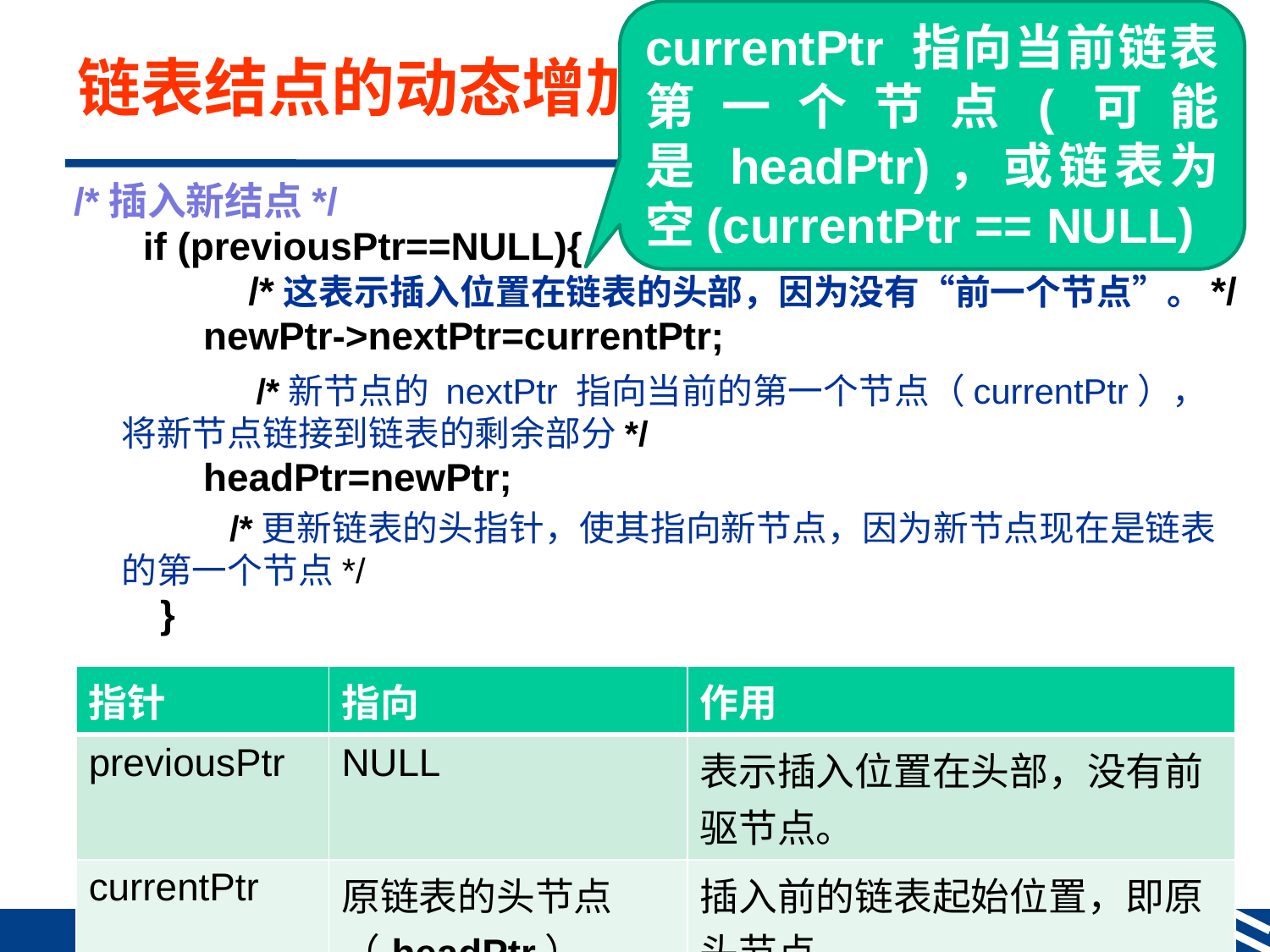

currentPtr 指向当前链表第一个节点(可能是 headPtr)，或链表为空(currentPtr == NULL)
链表结点的动态增加与删除
/*插入新结点*/
	  if (previousPtr==NULL){
		/*这表示插入位置在链表的头部，因为没有“前一个节点”。*/
            newPtr->nextPtr=currentPtr;
		 /*新节点的 nextPtr 指向当前的第一个节点（currentPtr），将新节点链接到链表的剩余部分*/
            headPtr=newPtr;
                /*更新链表的头指针，使其指向新节点，因为新节点现在是链表的第一个节点*/
        }
| 指针 | 指向 | 作用 |
| --- | --- | --- |
| previousPtr | NULL | 表示插入位置在头部，没有前驱节点。 |
| currentPtr | 原链表的头节点（headPtr） | 插入前的链表起始位置，即原头节点。 |